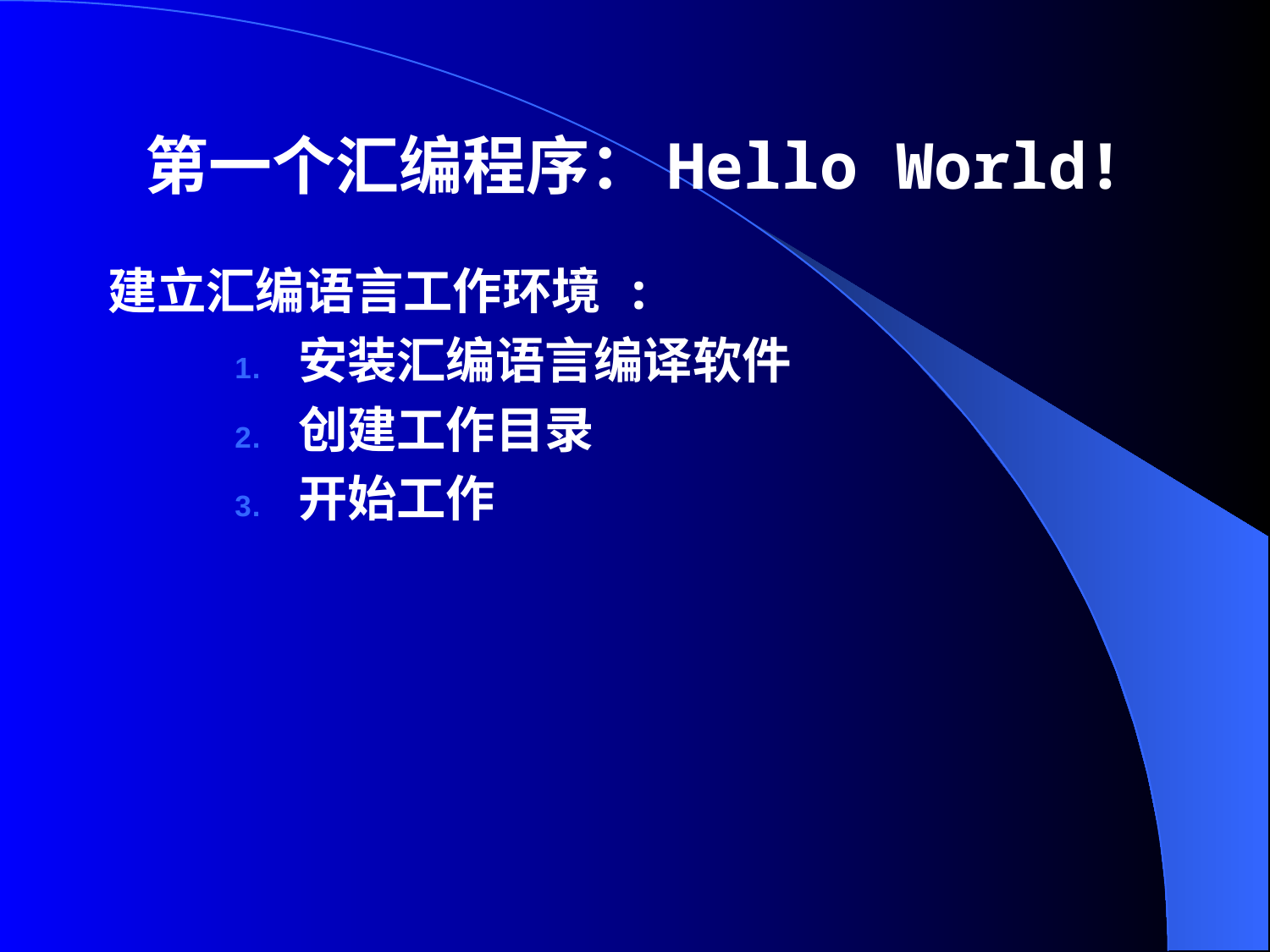

# 第一个汇编程序：Hello World!
建立汇编语言工作环境 :
安装汇编语言编译软件
创建工作目录
开始工作